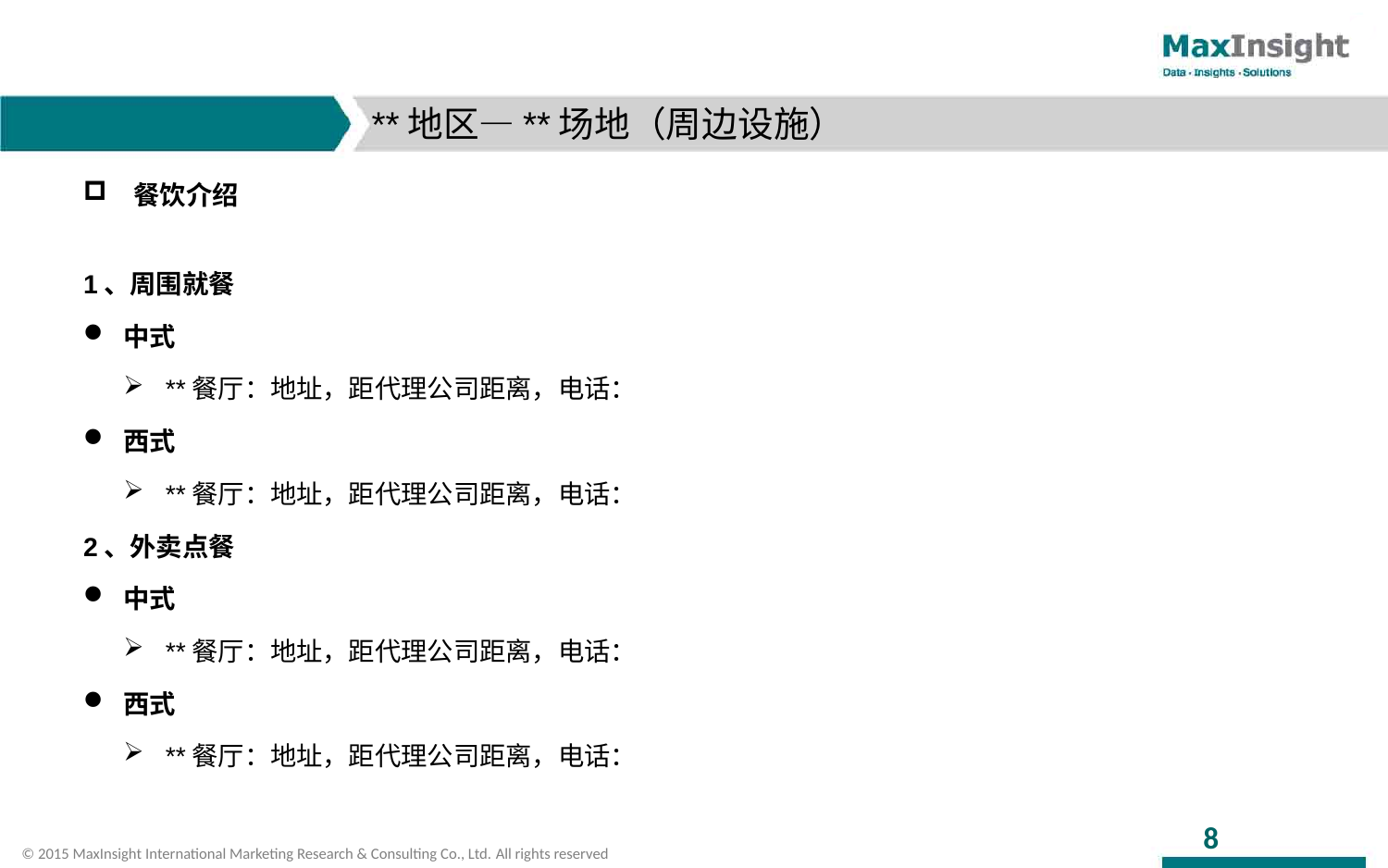

# **地区—**场地（周边设施）
餐饮介绍

1、周围就餐
中式
**餐厅：地址，距代理公司距离，电话：
西式
**餐厅：地址，距代理公司距离，电话：
2、外卖点餐
中式
**餐厅：地址，距代理公司距离，电话：
西式
**餐厅：地址，距代理公司距离，电话：